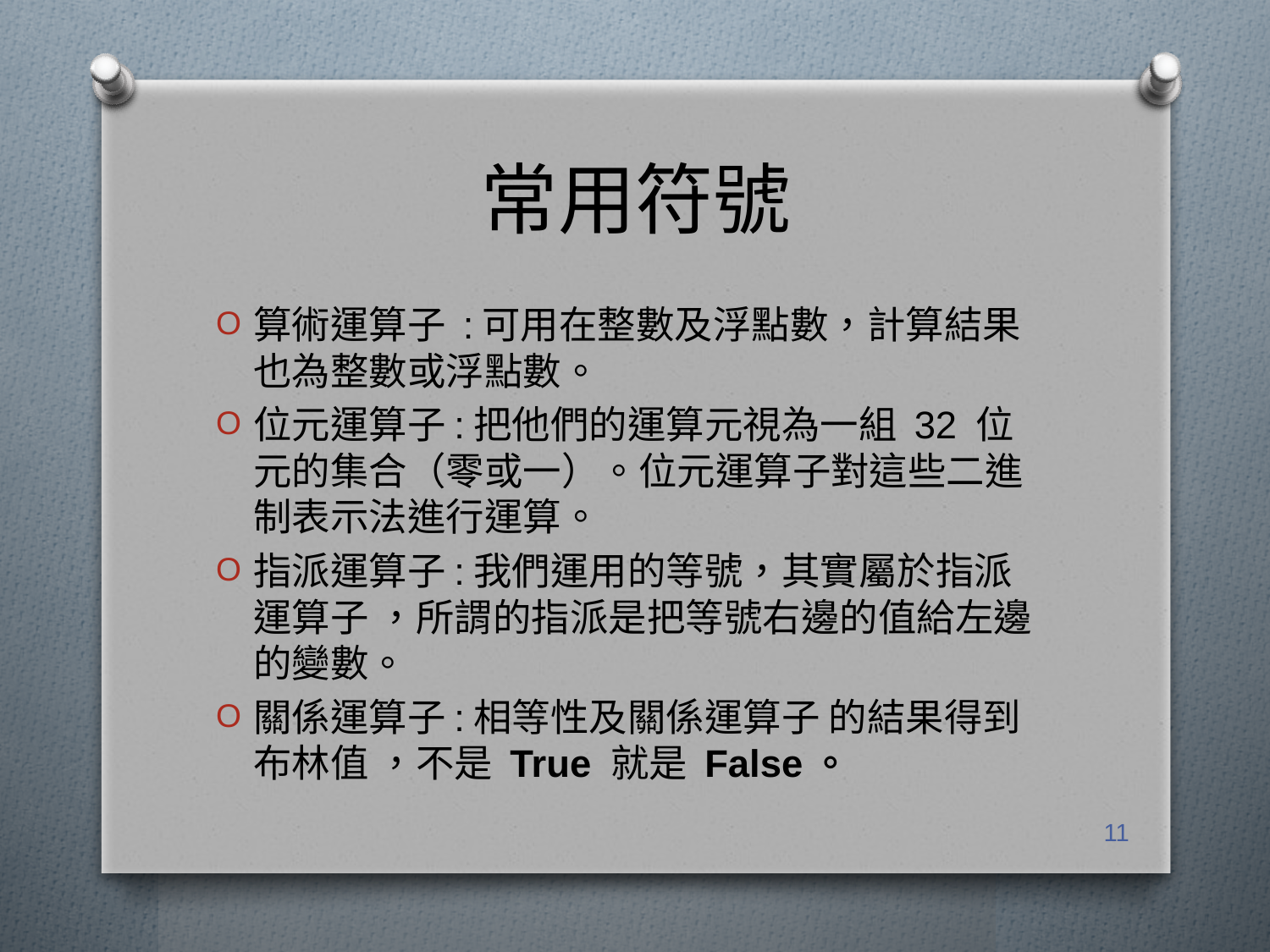

# 常用符號
算術運算子 :可用在整數及浮點數，計算結果也為整數或浮點數。
位元運算子:把他們的運算元視為一組 32 位元的集合（零或一）。位元運算子對這些二進制表示法進行運算。
指派運算子:我們運用的等號，其實屬於指派運算子 ，所謂的指派是把等號右邊的值給左邊的變數。
關係運算子:相等性及關係運算子 的結果得到布林值 ，不是 True 就是 False。

11